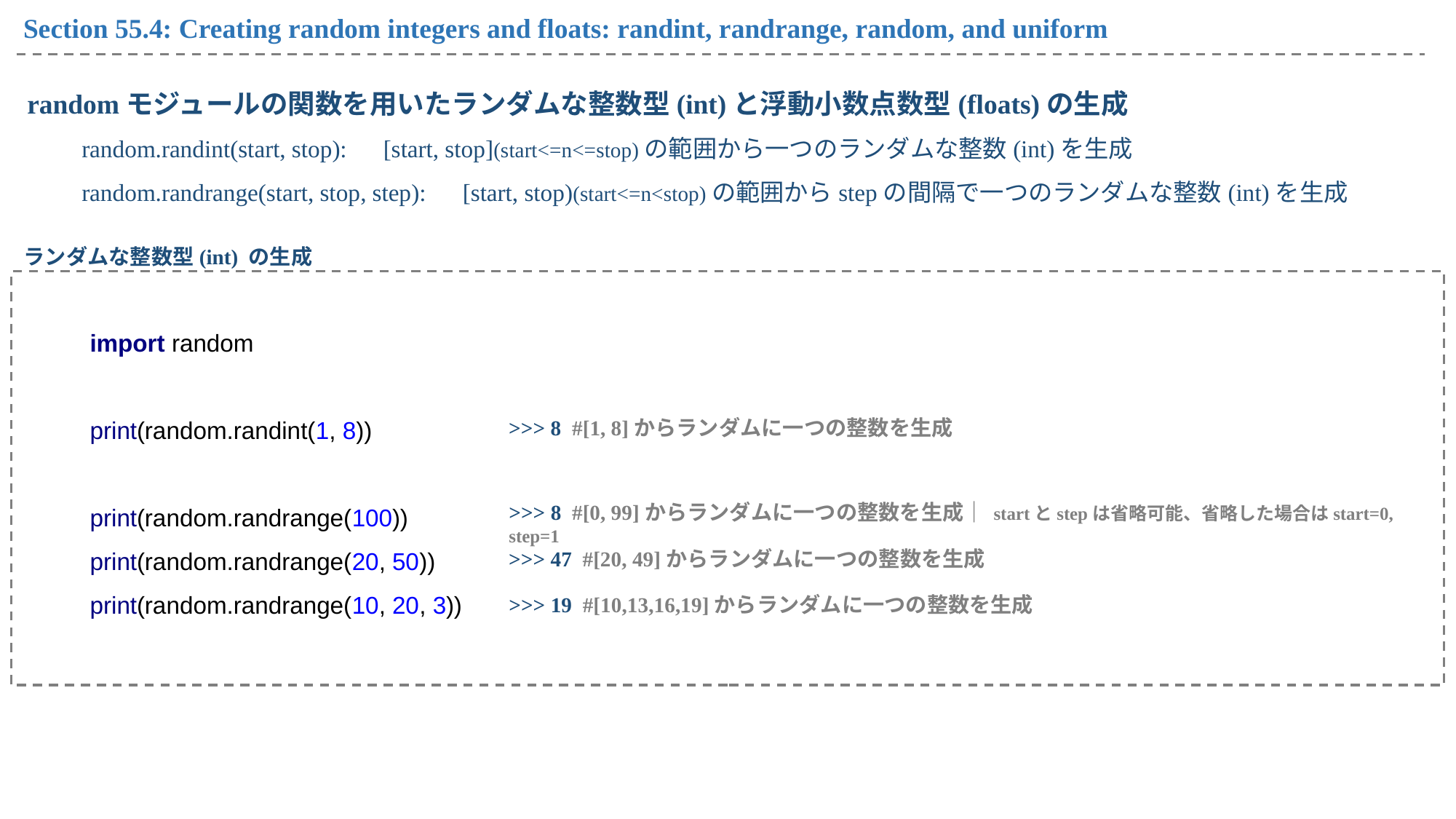

Section 55.4: Creating random integers and floats: randint, randrange, random, and uniform
randomモジュールの関数を用いたランダムな整数型(int)と浮動小数点数型(floats)の生成
random.randint(start, stop):　[start, stop](start<=n<=stop)の範囲から一つのランダムな整数(int)を生成
random.randrange(start, stop, step):　[start, stop)(start<=n<stop)の範囲からstepの間隔で一つのランダムな整数(int)を生成
ランダムな整数型(int) の生成

import random
print(random.randint(1, 8))
print(random.randrange(100))
print(random.randrange(20, 50))
print(random.randrange(10, 20, 3))
>>> 8  #[1, 8]からランダムに一つの整数を生成
>>> 8  #[0, 99]からランダムに一つの整数を生成｜ startとstepは省略可能、省略した場合はstart=0, step=1
>>> 47  #[20, 49]からランダムに一つの整数を生成
>>> 19  #[10,13,16,19]からランダムに一つの整数を生成